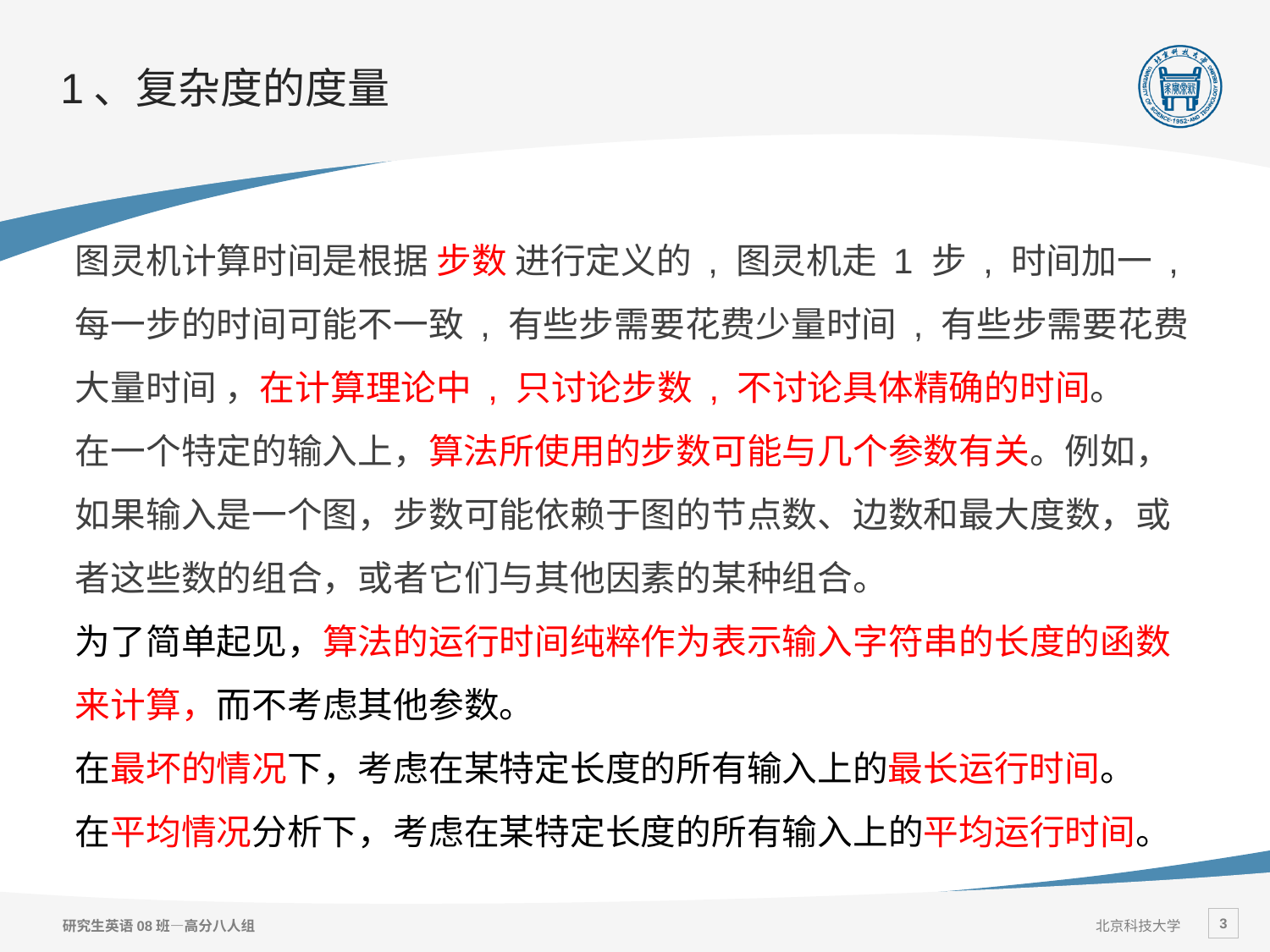

# 1、复杂度的度量
图灵机计算时间是根据 步数 进行定义的 , 图灵机走 1 步 , 时间加一 ,每一步的时间可能不一致 , 有些步需要花费少量时间 , 有些步需要花费大量时间 ，在计算理论中 , 只讨论步数 , 不讨论具体精确的时间。
在一个特定的输入上，算法所使用的步数可能与几个参数有关。例如，如果输入是一个图，步数可能依赖于图的节点数、边数和最大度数，或者这些数的组合，或者它们与其他因素的某种组合。
为了简单起见，算法的运行时间纯粹作为表示输入字符串的长度的函数来计算，而不考虑其他参数。
在最坏的情况下，考虑在某特定长度的所有输入上的最长运行时间。
在平均情况分析下，考虑在某特定长度的所有输入上的平均运行时间。